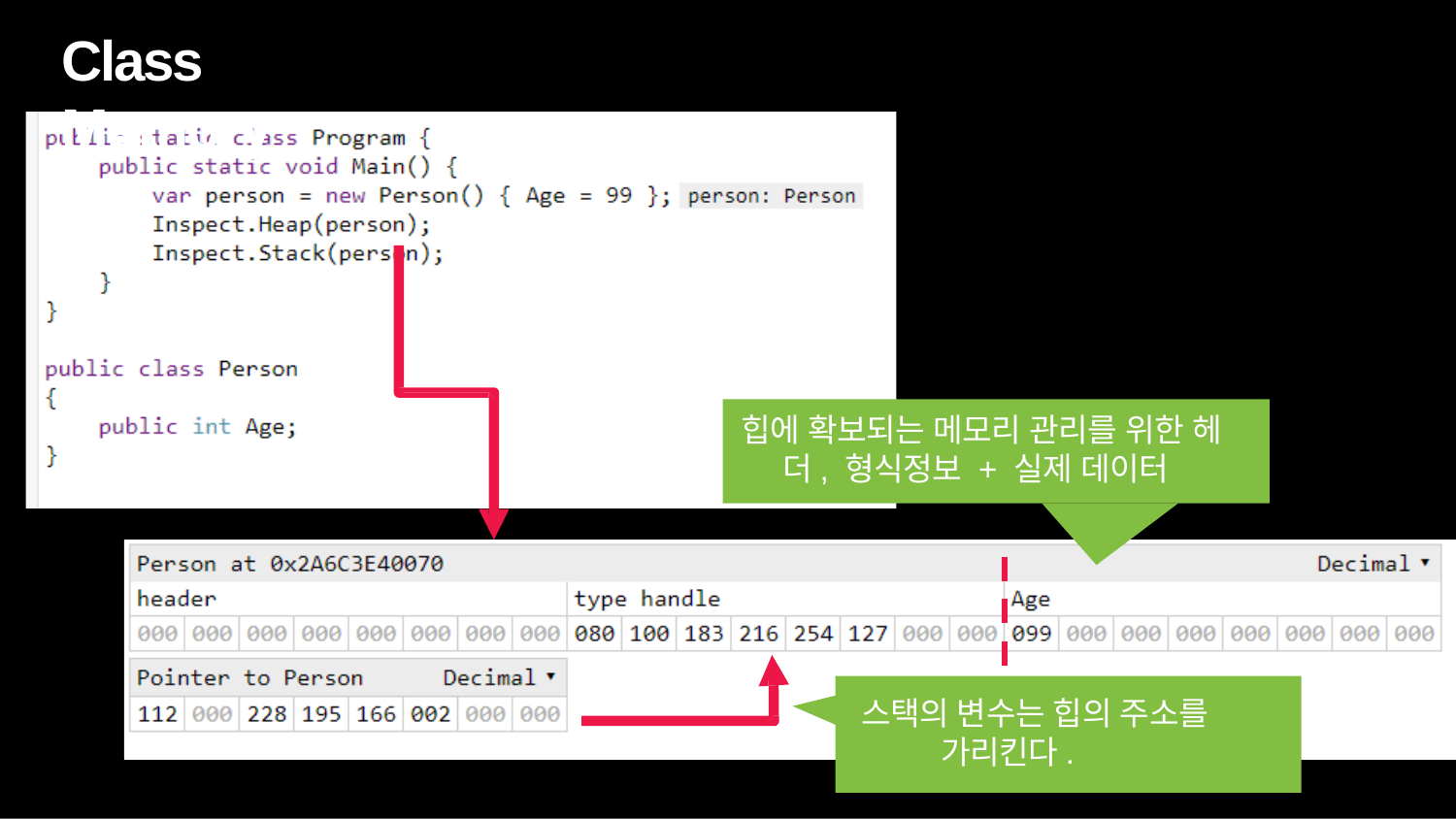

# Class Memory

힙에 확보되는 메모리 관리를 위한 헤더, 형식정보 + 실제 데이터

스택의 변수는 힙의 주소를 가리킨다.